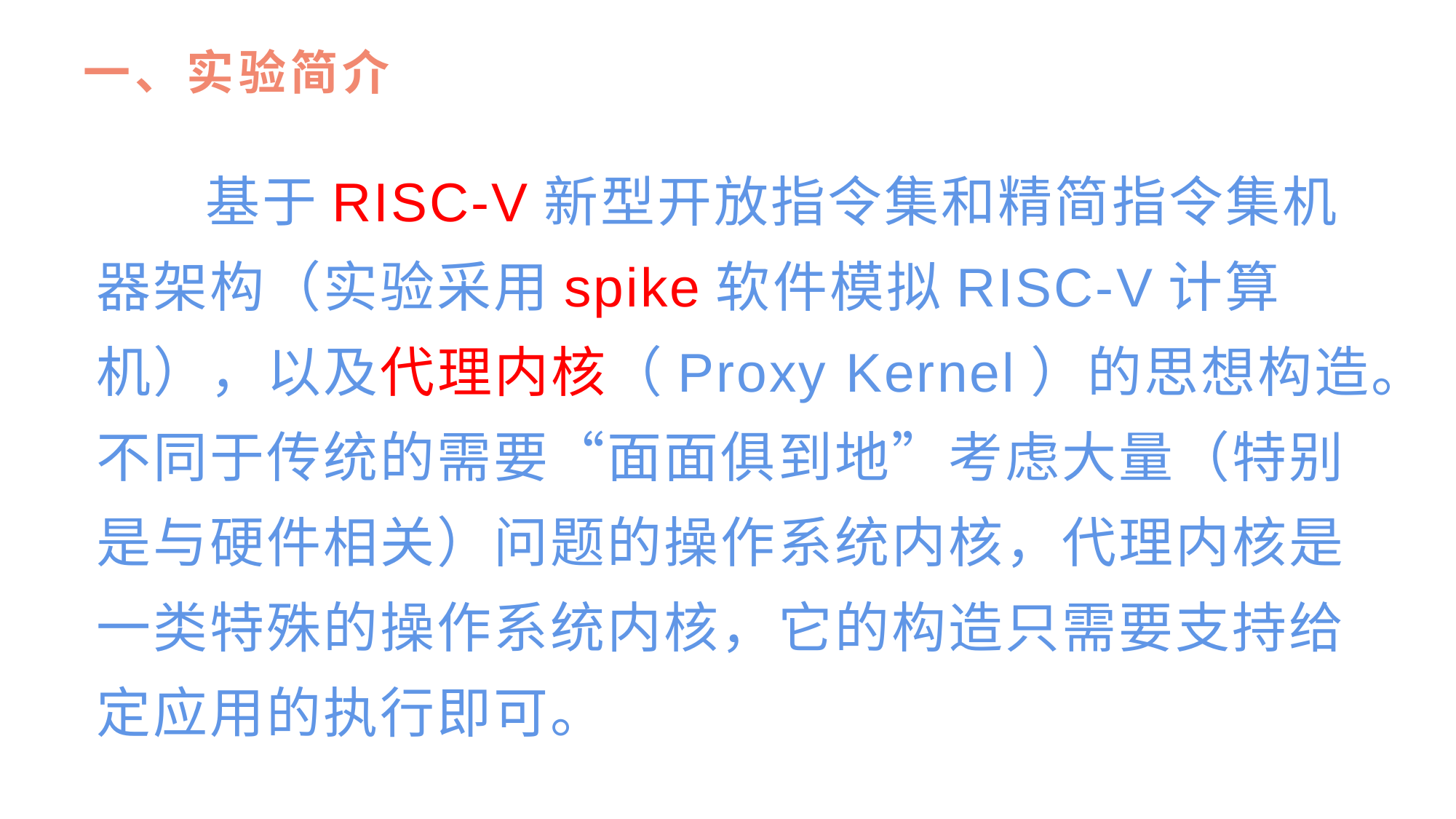

# 一、实验简介
	基于RISC-V新型开放指令集和精简指令集机器架构（实验采用spike软件模拟RISC-V计算机），以及代理内核（Proxy Kernel）的思想构造。不同于传统的需要“面面俱到地”考虑大量（特别是与硬件相关）问题的操作系统内核，代理内核是一类特殊的操作系统内核，它的构造只需要支持给定应用的执行即可。